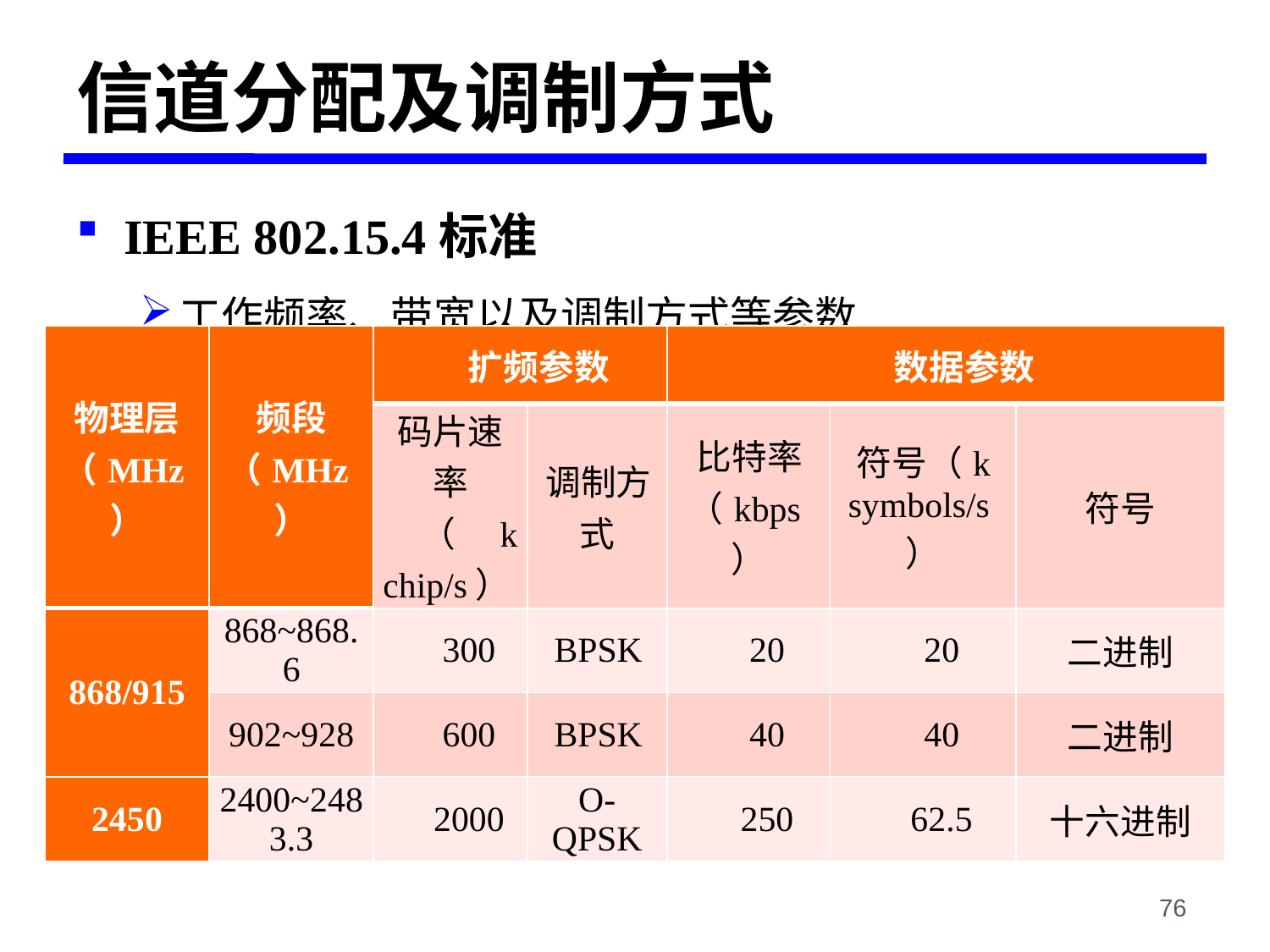

# 信道分配及调制方式
IEEE 802.15.4标准
工作频率、带宽以及调制方式等参数
| 物理层（MHz） | 频段（MHz） | 扩频参数 |  | 数据参数 |  |  |
| --- | --- | --- | --- | --- | --- | --- |
|  |  | 码片速率 （k chip/s） | 调制方式 | 比特率（kbps） | 符号（k symbols/s） | 符号 |
| 868/915 | 868~868.6 | 300 | BPSK | 20 | 20 | 二进制 |
|  | 902~928 | 600 | BPSK | 40 | 40 | 二进制 |
| 2450 | 2400~2483.3 | 2000 | O-QPSK | 250 | 62.5 | 十六进制 |
《物联网概论》-韩毅刚
76